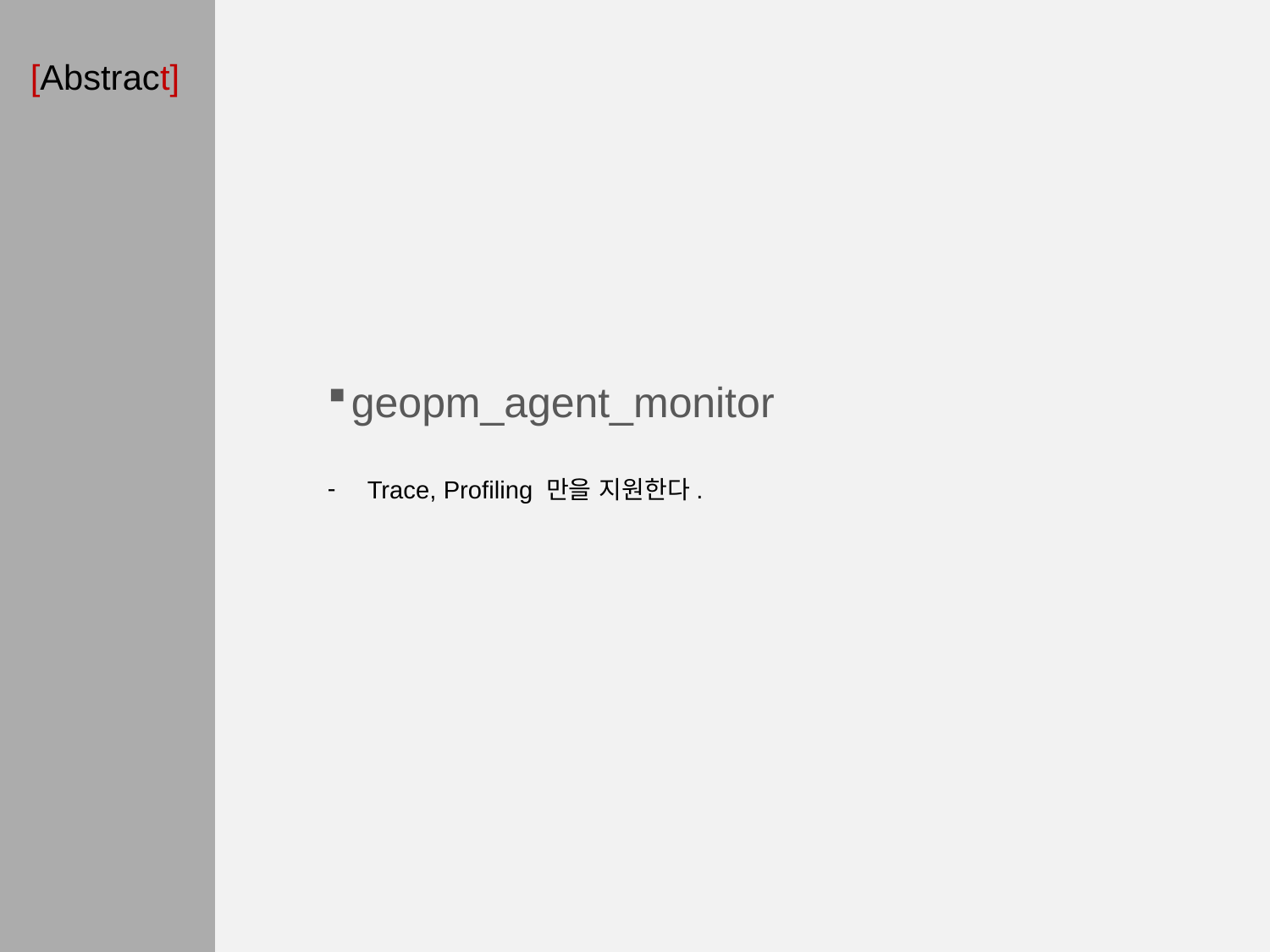

# [Abstract]
geopm_agent_monitor

Trace, Profiling 만을 지원한다.